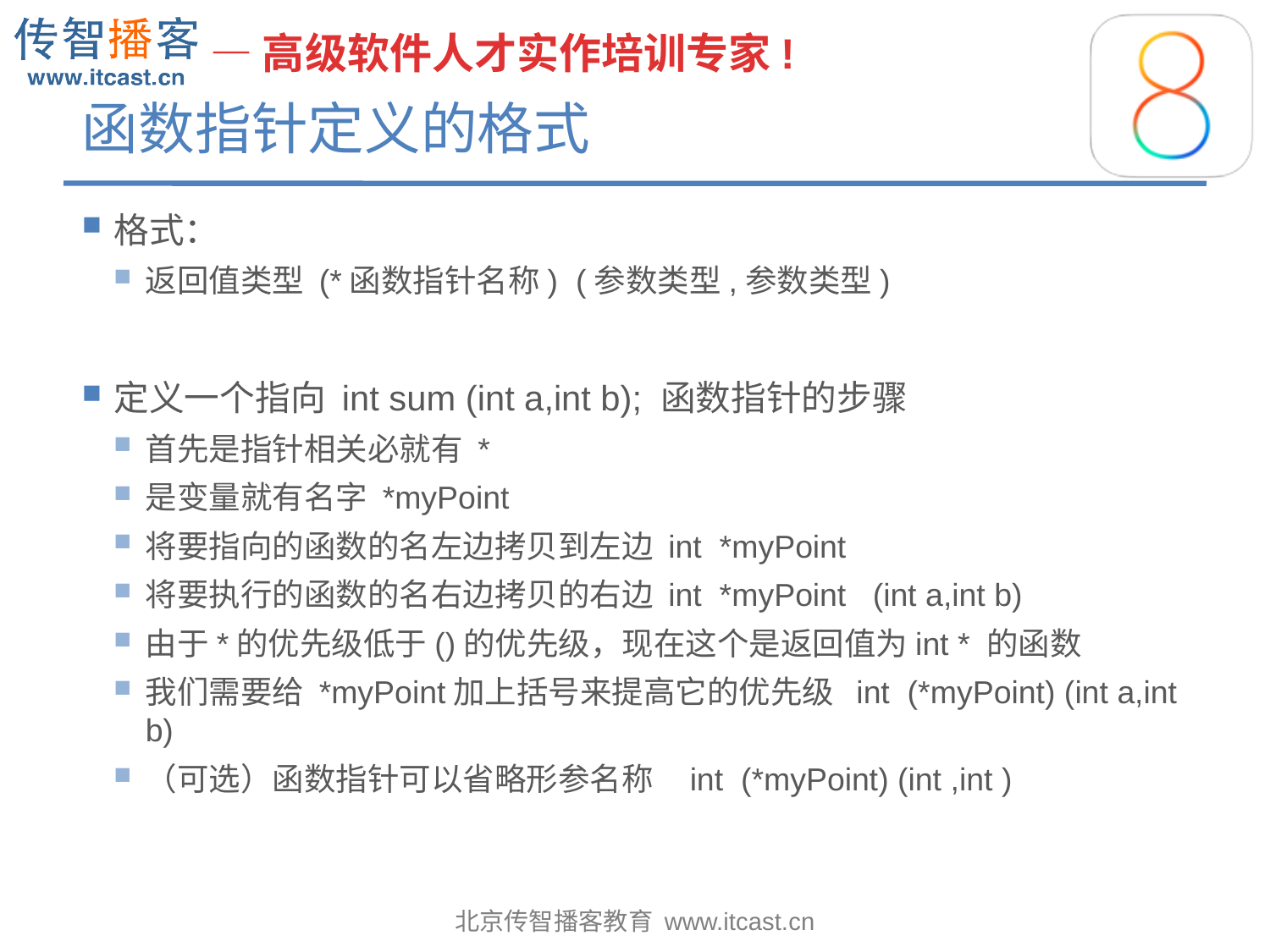

# 函数指针定义的格式
格式：
返回值类型 (*函数指针名称)  (参数类型,参数类型)

定义一个指向 int sum (int a,int b); 函数指针的步骤
首先是指针相关必就有 *
是变量就有名字 *myPoint
将要指向的函数的名左边拷贝到左边 int  *myPoint
将要执行的函数的名右边拷贝的右边 int  *myPoint   (int a,int b)
由于*的优先级低于()的优先级，现在这个是返回值为int * 的函数
我们需要给 *myPoint加上括号来提高它的优先级  int  (*myPoint) (int a,int b)
（可选）函数指针可以省略形参名称    int  (*myPoint) (int ,int )